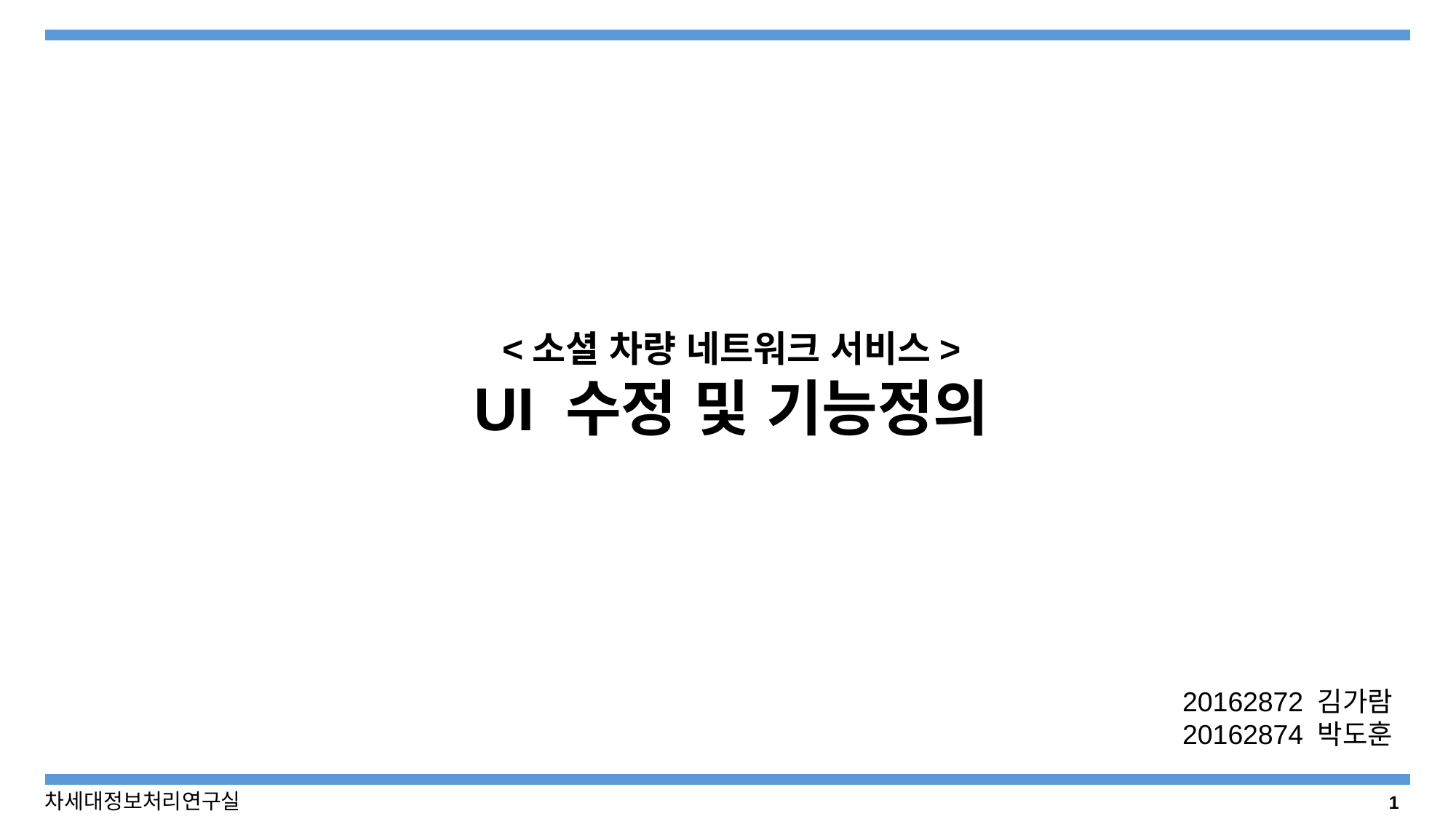

<소셜 차량 네트워크 서비스>
UI 수정 및 기능정의
20162872 김가람
20162874 박도훈
1